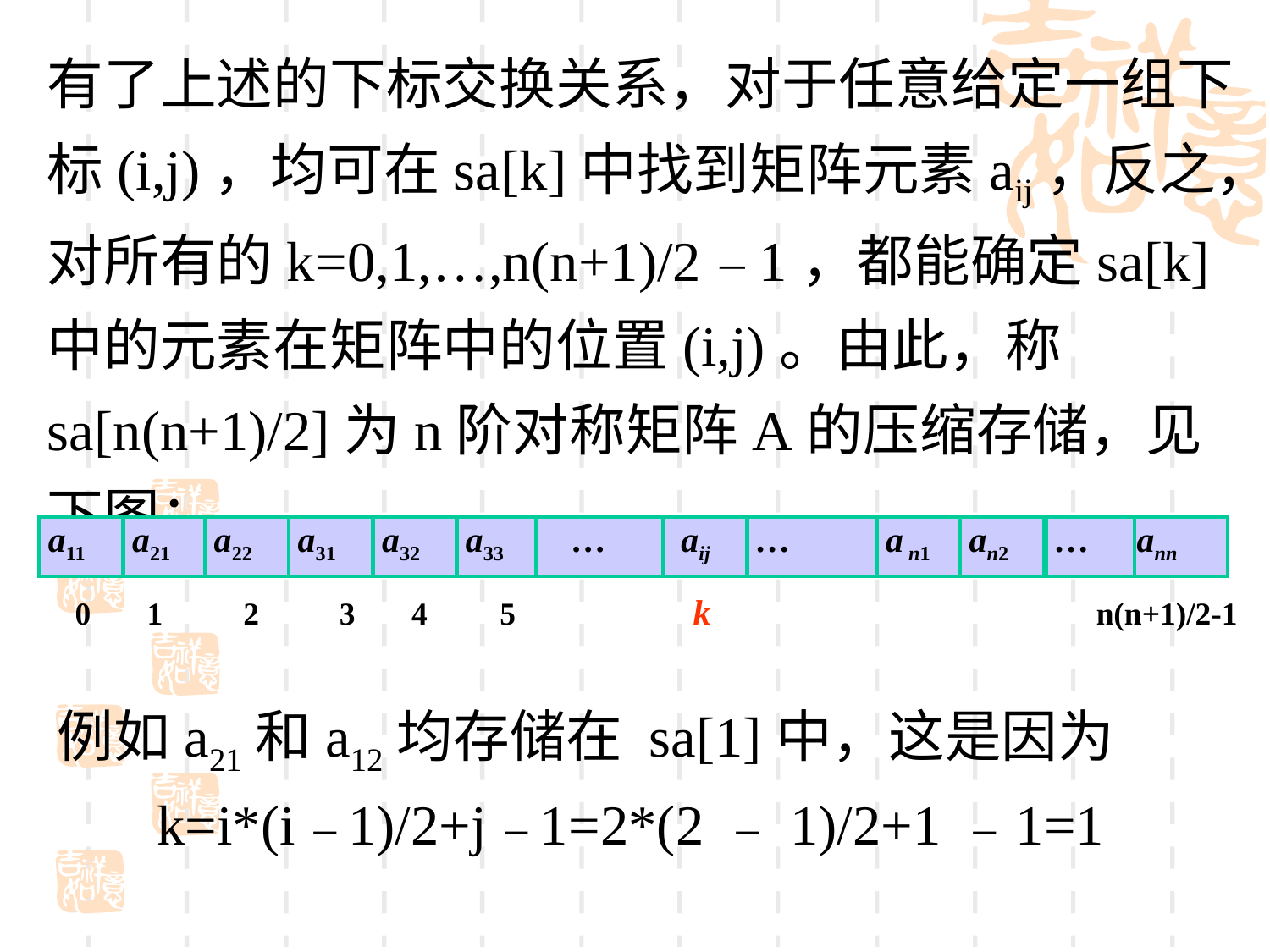

有了上述的下标交换关系，对于任意给定一组下标(i,j)，均可在sa[k]中找到矩阵元素aij，反之，对所有的k=0,1,…,n(n+1)/2－1，都能确定sa[k]中的元素在矩阵中的位置(i,j)。由此，称sa[n(n+1)/2]为n阶对称矩阵A的压缩存储，见下图：
 a11
 a21
 a22
 a31
 a32
 a33
    …

  aij
 …

 a n1
 an2
 …
ann
0       1          2          3       4         5                      k                                                n(n+1)/2-1
例如a21和a12均存储在 sa[1]中，这是因为
       k=i*(i－1)/2+j－1=2*(2 － 1)/2+1 － 1=1